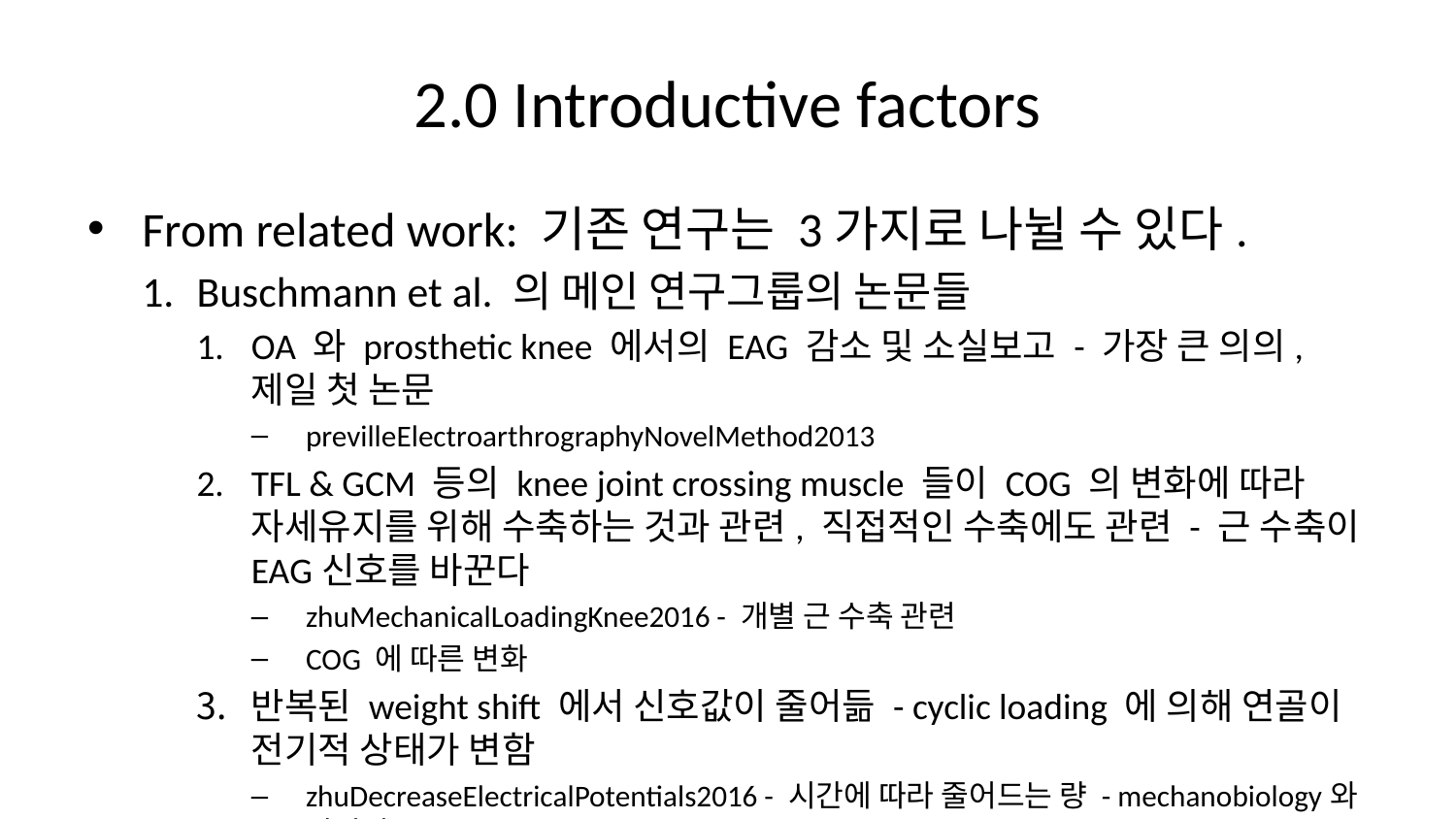

# 2.0 Introductive factors
From related work: 기존 연구는 3가지로 나뉠 수 있다.
Buschmann et al. 의 메인 연구그룹의 논문들
OA 와 prosthetic knee 에서의 EAG 감소 및 소실보고 - 가장 큰 의의, 제일 첫 논문
previlleElectroarthrographyNovelMethod2013
TFL & GCM 등의 knee joint crossing muscle 들이 COG 의 변화에 따라 자세유지를 위해 수축하는 것과 관련, 직접적인 수축에도 관련 - 근 수축이 EAG신호를 바꾼다
zhuMechanicalLoadingKnee2016 - 개별 근 수축 관련
COG 에 따른 변화
반복된 weight shift 에서 신호값이 줄어듦 - cyclic loading 에 의해 연골이 전기적 상태가 변함
zhuDecreaseElectricalPotentials2016 - 시간에 따라 줄어드는 량 - mechanobiology와 관련될듯..
movement는 weight shift 사용 - 연골 부하 위치가 비슷
sensor point 는 joint line area - computer modeling하였음 - PF joint 의 정보는 없음
Elbow EAG에 대해 1가지 논문을 발표한 인도 그룹
예전 cartilage streaming potential 및 strain-generated potential 에 대한 기초연구들
Tibiofemoral cartilage loading 에 따라서 joint line 에서 연골전위가 측정된다. Cartilage 는 SGP - strain generated potential 을 만든다.
관절전도 전위의 크기, 방향에 대하여
관절 전도의 크기는 Buschmann 논문에서 0.25mv 로 관찰되었으며, 퍼듀대학 의공학 교실bobb2022 에서 수학적 모델링으로 0.175mv일 것으로 예상했다.
내부의 electrostatic potential 로 diapole 이 형성되어서 해당 전위를 외부에서 측정하는 것으로 해석하고 모델링 하였다.
babbsOriginElectroarthrogramStreaming > img
크기가 COG 나 근육수축에 따라서 얼마나 변하는가? - non-lieaner 관계의 대략적 추측 필요 - 이에 대하여 loading 의 양을 추측해볼 수 있을 것이다.
초기에 했던 의자를 잡아서 COG 가 많이 흔들리지 않게 하는 finding
실제 joint line 보다 앞에서 크기가 더 컸던 사례등 - 최적화 전극 에 대한 finding 일 수 있음
다리펴기는 수동다리펴기와 스쿼트는 wall squat 혹은 다른 다리가 붙어있는 수동검사와 비교해야할수 있다.
무릎의 biokinematics에 대하여
관절연골은 세군데 있다.
슬개골(무릎 뼈) 연골 : Patellar cartilage
대퇴골 연골 ( 좌 / 우)
경골 연골 (좌 / 우)
관절은 두군데서 일어난다
대퇴 - 슬개 관절
대퇴 - 경골 관절
다리펴기 (leg extension, Q-setting)
대퇴사두근의 수축으로 대퇴사두골에 포함되어 있는 슬개골연골이 대퇴골 연골을 누르면서 rolling contact 를 하게 되면서 미끄러져 올라가고 경골이 따라 올라옴
주로 대퇴-슬개 관절에 부하가 많이 걸리며, quadriceps muscles 이 약하면 부하가 더 많이 걸리고, full extension 에서 부하가 제일 많이 생긴다.
스쿼트
무릎이 앞으로 나가는 경우와 나가지 않는 경우의 차이가 존재 - 무릎 앞을 물체로 차단하는 방법도 있다.
무릎이 많이 나가지 않으면, 즉 발목이 많이 굴곡되지 않으면, 앉는 깊이에 따라 즉 무릎의 굴곡각도에 따라 loading 이 증가함
주로 대퇴-경골 관절의 부하가 일어남
수동관절운동에서도 연골부하는 일어난다
근육의 activation(motor unit firing)은 없어도, 근육과 그외 연조직은 viscoelastic tissue 이므로 lengthening & shortening 에 의한 tension이 발생
muscle intringic tension 및 수동굴곡시 loading 에 대한 기존 문헌조사
선행연구의 finding 인 관절 각도의 변화에 따른 전위 차가 발생에 대한 설명
가설1: 수동 굴곡시에도 loading에 따른 strain 은 나타날 가능성
수동굴곡 / 능동굴곡 / 스쿼트에 걸리는 strain값은?
2.1 Related work
Buschmann et al. 등의 EAG 연구
Knee kinetics 와 biomechanis 연구
loading 의 크기와 위치에 대한 배경지식으로 가설 정립
EMG, EEG 등 bioelectric potential 관련 연구
biologic tissue 들의 신체 표면으로 전도되는 것에 관련된 연구
Streaming potential 등 기존 cartilage potential 에 대한 연구
EAG potentials(= EAG - potentials)
그 외 synovial fluid or intra-articular pressure 의 작용